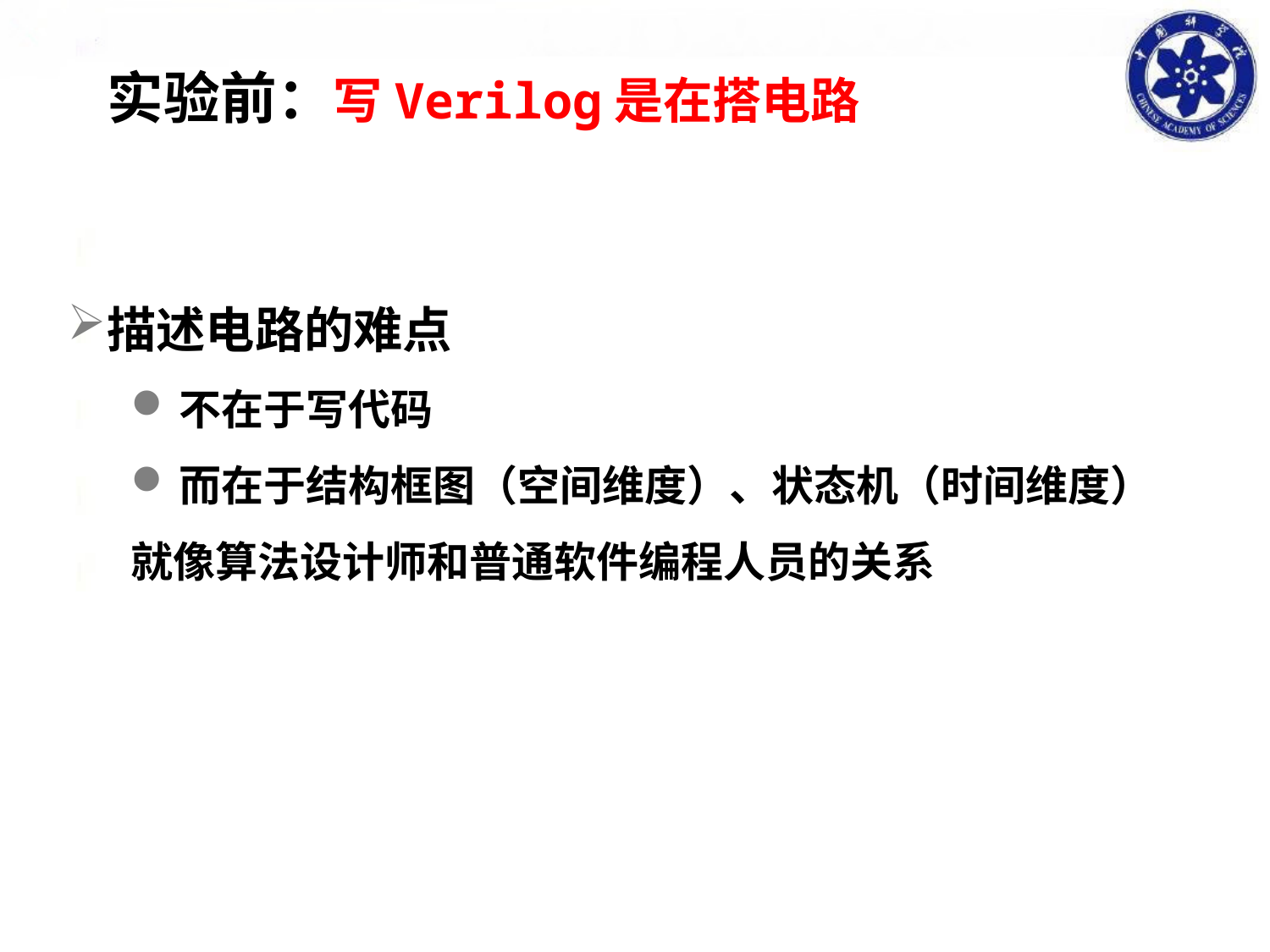

实验前：写Verilog是在搭电路
描述电路的难点
不在于写代码
而在于结构框图（空间维度）、状态机（时间维度）
就像算法设计师和普通软件编程人员的关系